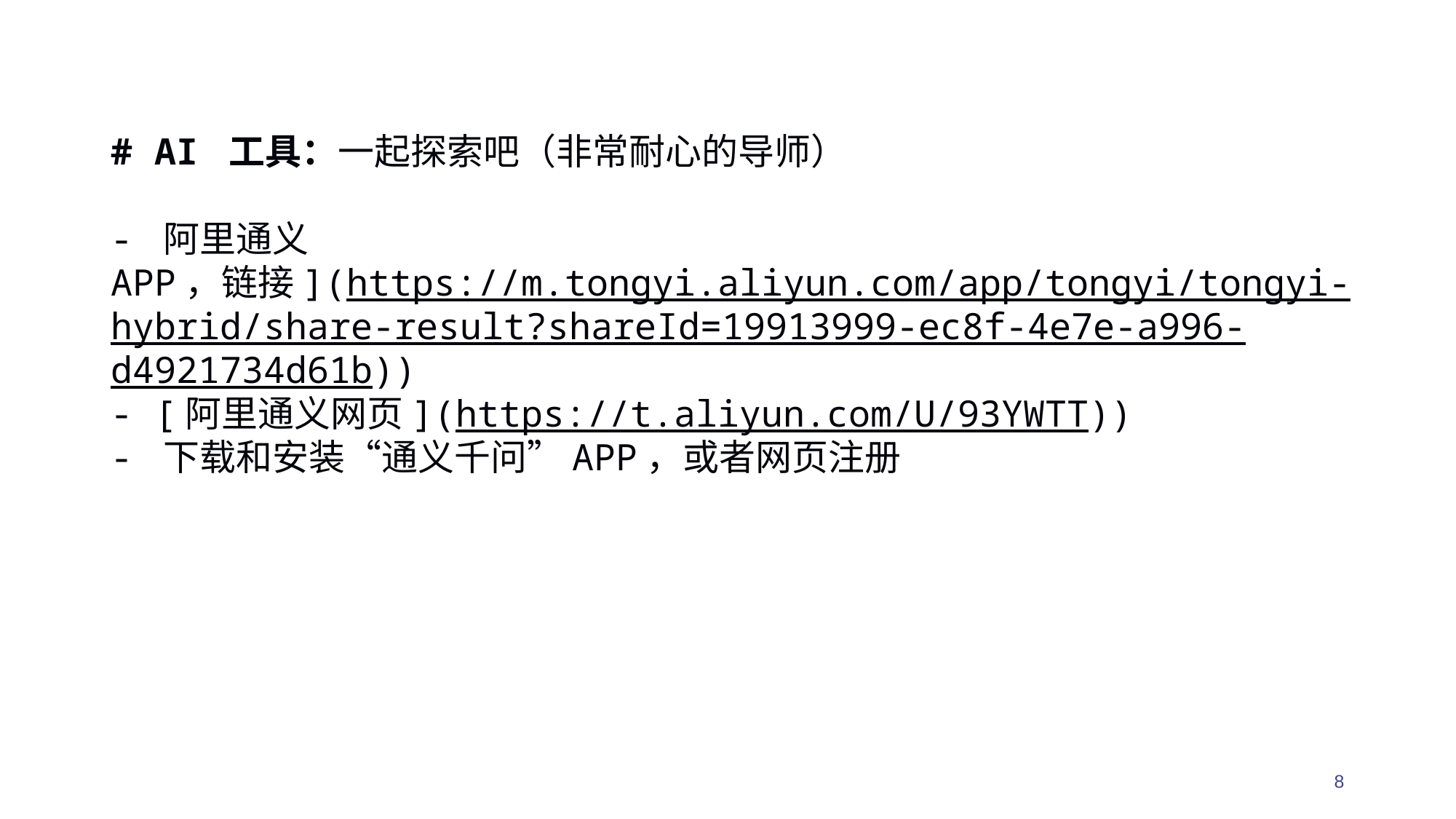

# AI 工具：一起探索吧（非常耐心的导师）

- 阿里通义 APP，链接](https://m.tongyi.aliyun.com/app/tongyi/tongyi-hybrid/share-result?shareId=19913999-ec8f-4e7e-a996-d4921734d61b))
- [阿里通义网页](https://t.aliyun.com/U/93YWTT))
- 下载和安装“通义千问”APP，或者网页注册

8